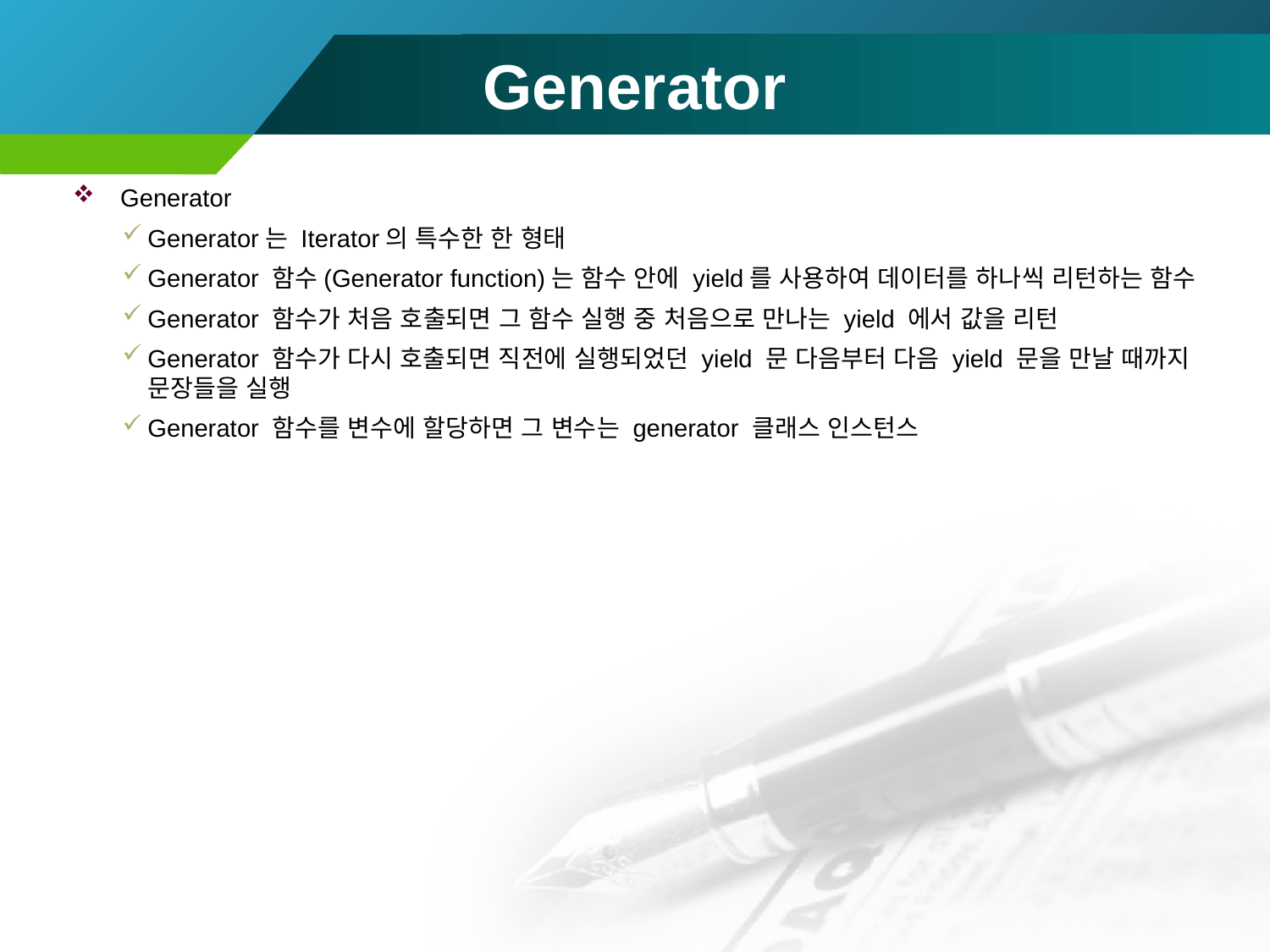

# Generator
Generator
Generator는 Iterator의 특수한 한 형태
Generator 함수(Generator function)는 함수 안에 yield를 사용하여 데이터를 하나씩 리턴하는 함수
Generator 함수가 처음 호출되면 그 함수 실행 중 처음으로 만나는 yield 에서 값을 리턴
Generator 함수가 다시 호출되면 직전에 실행되었던 yield 문 다음부터 다음 yield 문을 만날 때까지 문장들을 실행
Generator 함수를 변수에 할당하면 그 변수는 generator 클래스 인스턴스